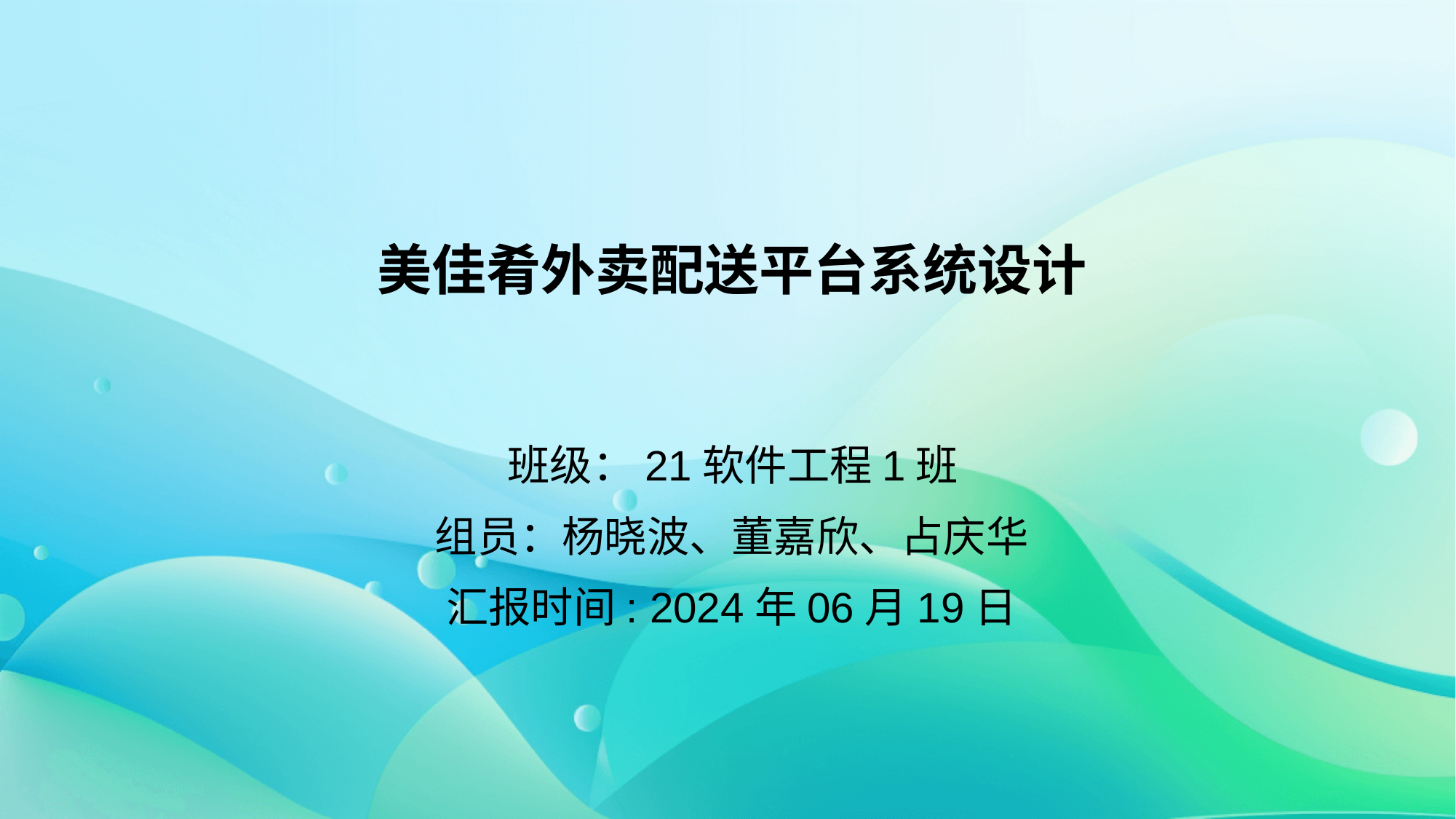

美佳肴外卖配送平台系统设计

班级：21软件工程1班
组员：杨晓波、董嘉欣、占庆华

汇报时间: 2024年06月19日